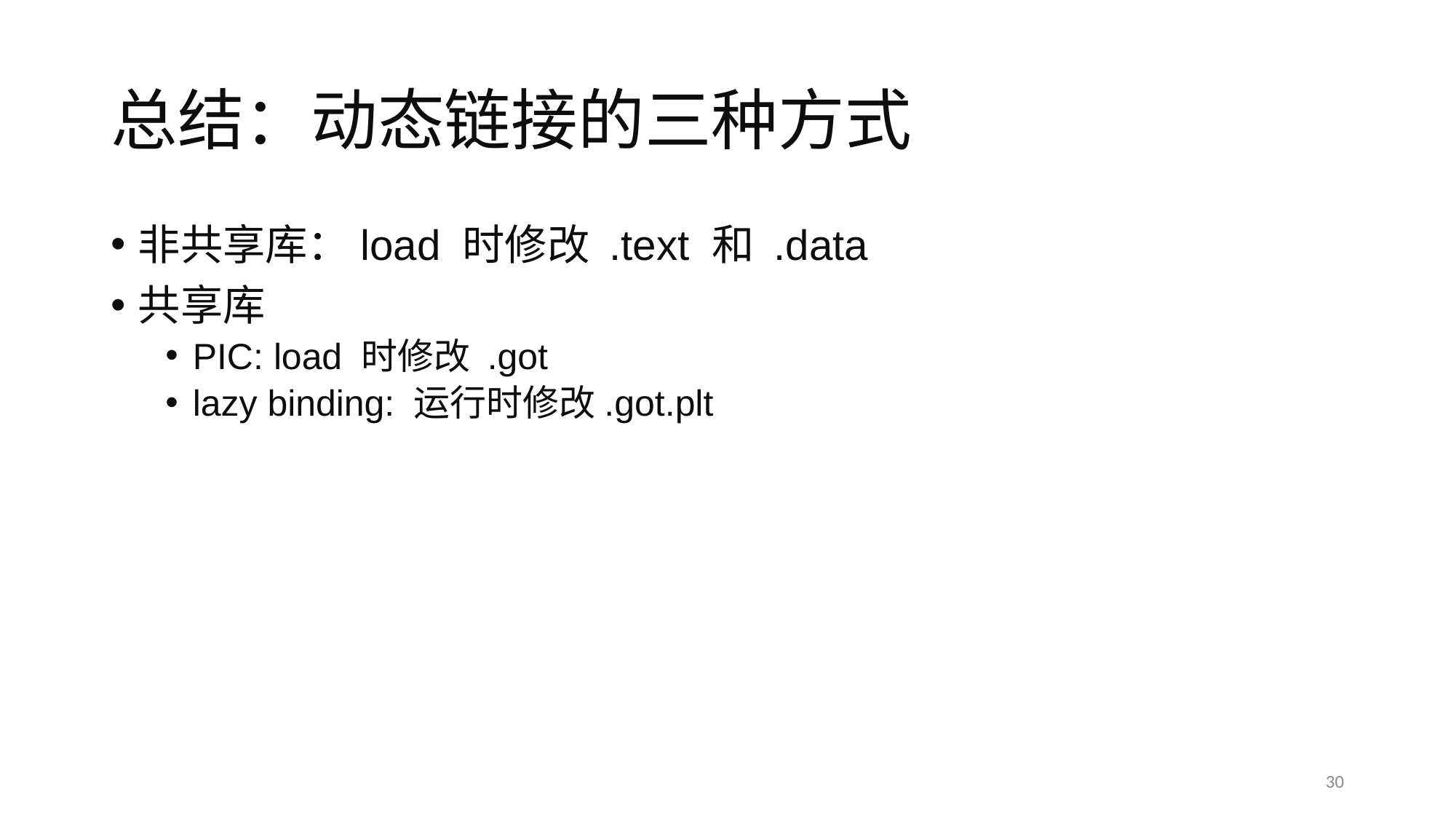

# 总结：动态链接的三种方式
非共享库：load 时修改 .text 和 .data
共享库
PIC: load 时修改 .got
lazy binding: 运行时修改.got.plt
30